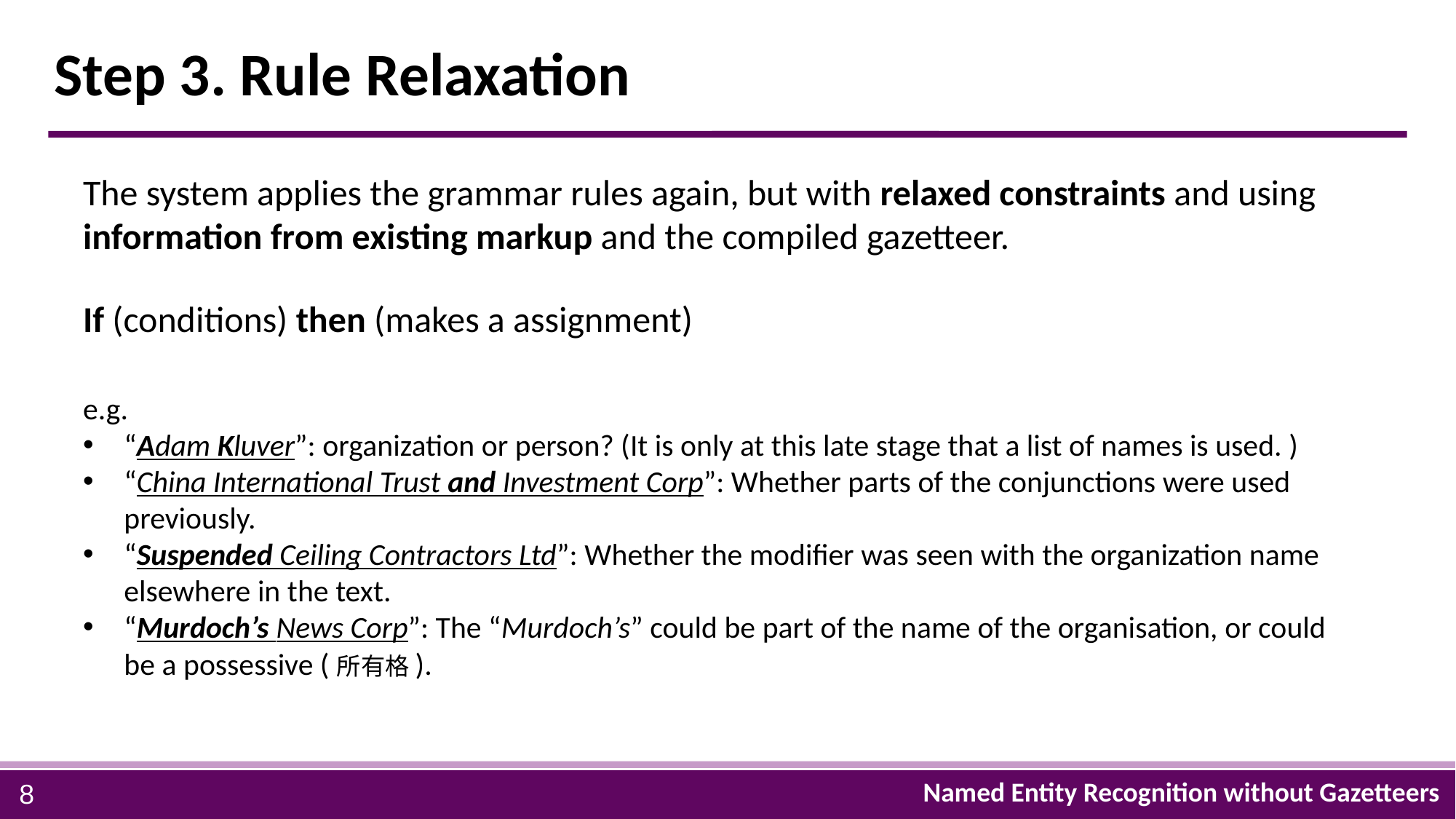

# Step 3. Rule Relaxation
The system applies the grammar rules again, but with relaxed constraints and using information from existing markup and the compiled gazetteer.
If (conditions) then (makes a assignment)
e.g.
“Adam Kluver”: organization or person? (It is only at this late stage that a list of names is used. )
“China International Trust and Investment Corp”: Whether parts of the conjunctions were used previously.
“Suspended Ceiling Contractors Ltd”: Whether the modifier was seen with the organization name elsewhere in the text.
“Murdoch’s News Corp”: The “Murdoch’s” could be part of the name of the organisation, or could be a possessive (所有格).